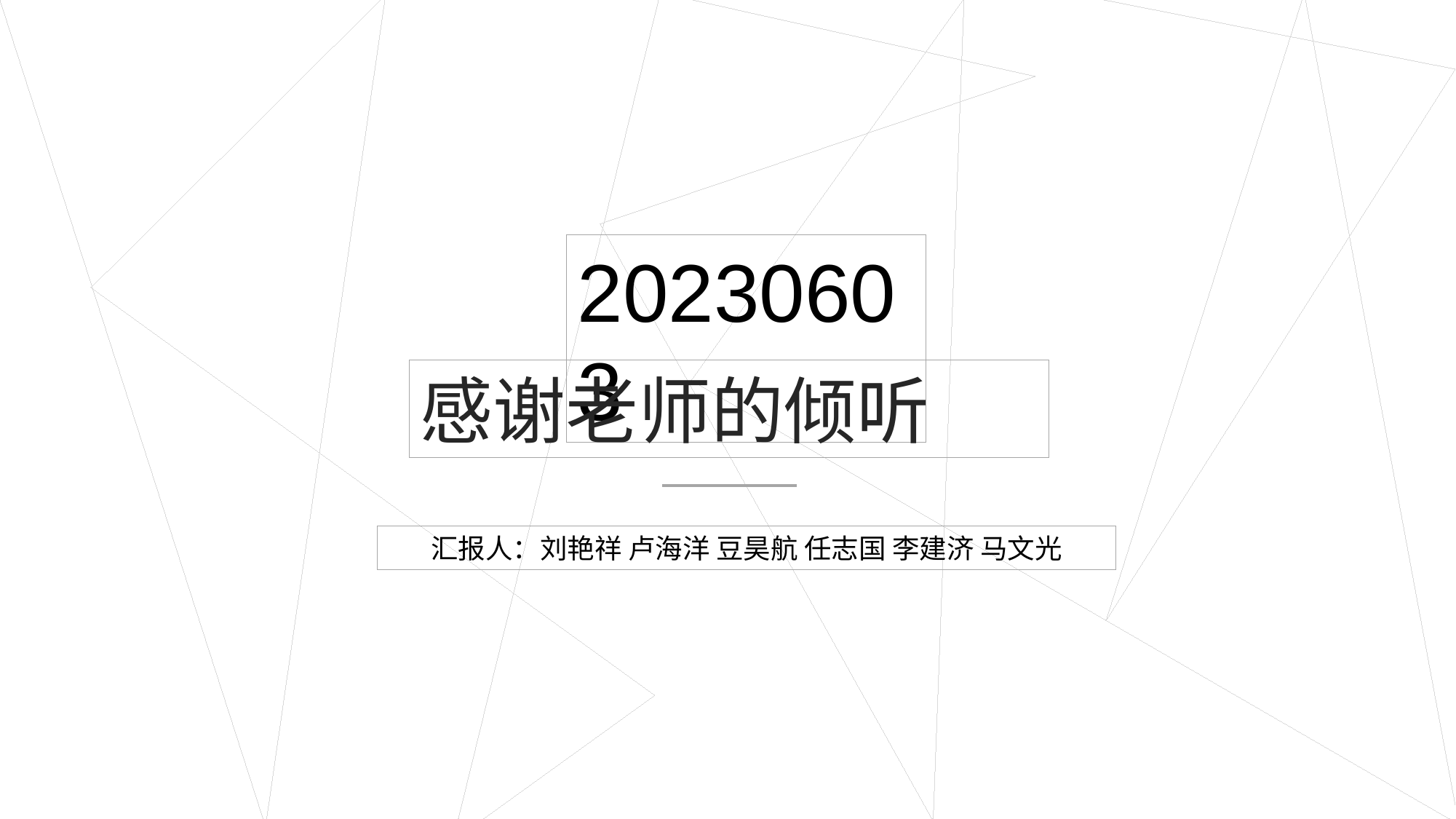

20230603
感谢老师的倾听
汇报人：刘艳祥 卢海洋 豆昊航 任志国 李建济 马文光